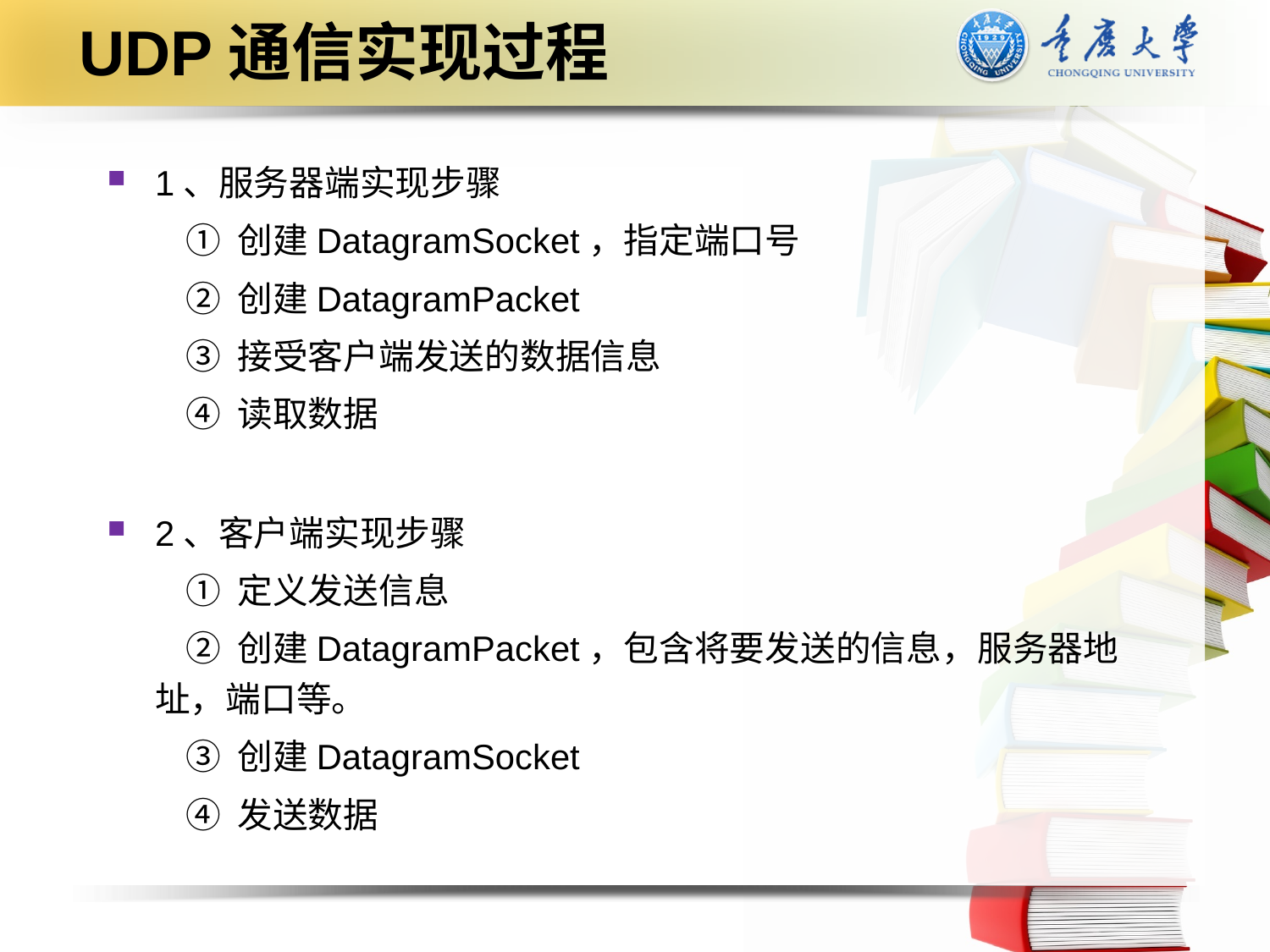

# UDP通信实现过程
1、服务器端实现步骤
          ① 创建DatagramSocket，指定端口号
          ② 创建DatagramPacket
          ③ 接受客户端发送的数据信息
          ④ 读取数据
2、客户端实现步骤
          ① 定义发送信息
          ② 创建DatagramPacket，包含将要发送的信息，服务器地址，端口等。
          ③ 创建DatagramSocket
          ④ 发送数据